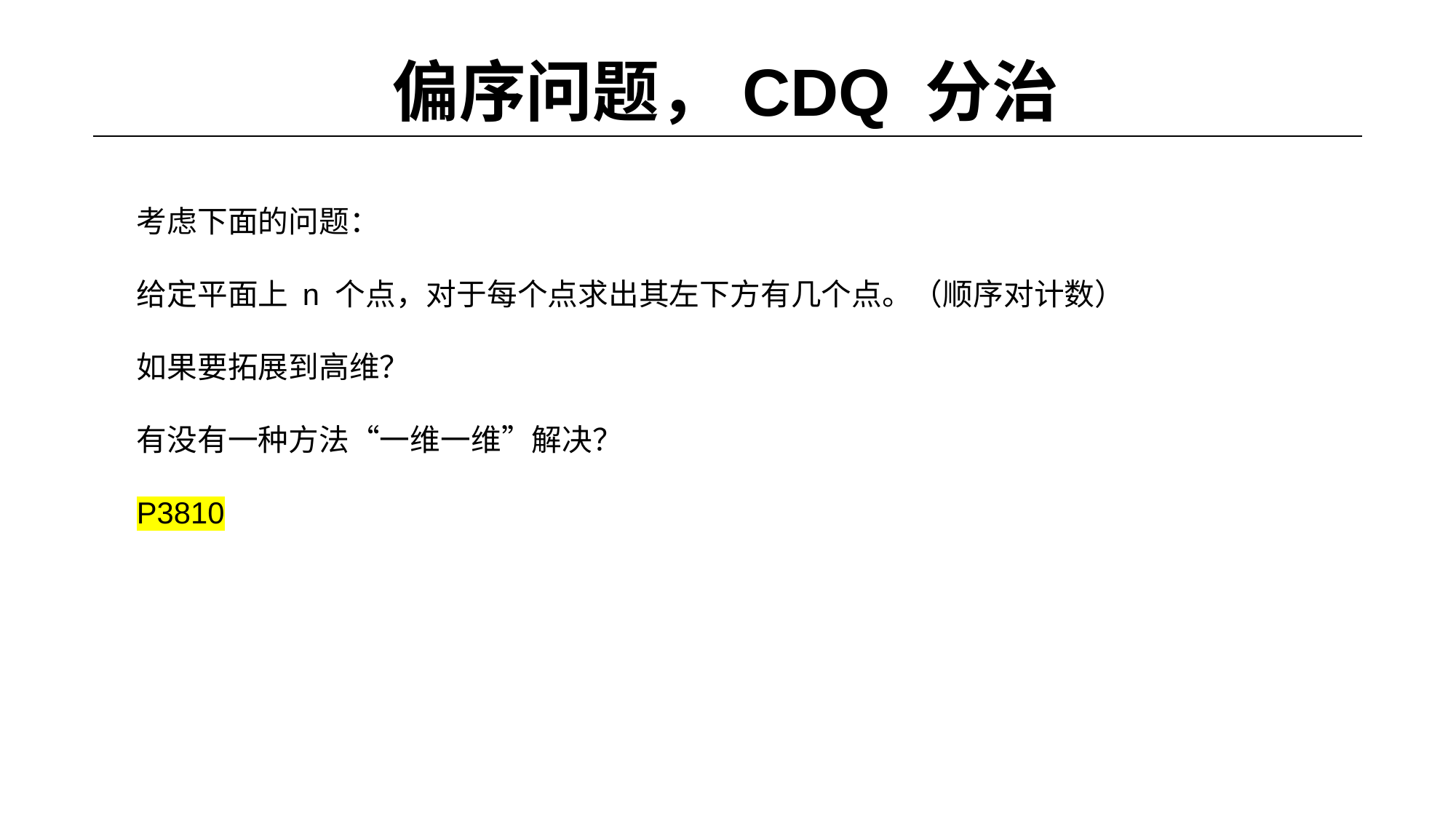

# 偏序问题，CDQ 分治
考虑下面的问题：

给定平面上 n 个点，对于每个点求出其左下方有几个点。（顺序对计数）

如果要拓展到高维？

有没有一种方法“一维一维”解决？

P3810